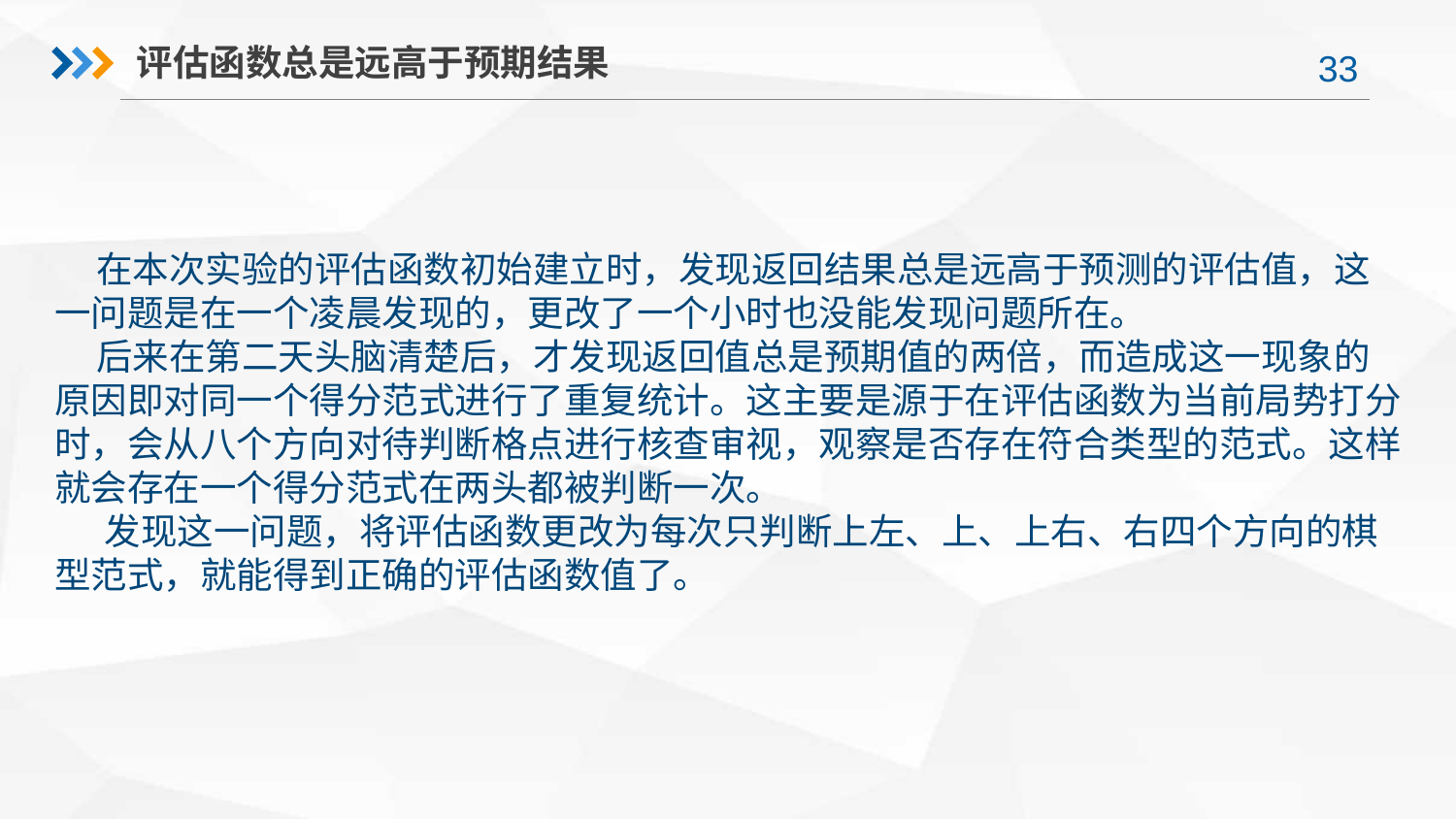

评估函数总是远高于预期结果
    在本次实验的评估函数初始建立时，发现返回结果总是远高于预测的评估值，这一问题是在一个凌晨发现的，更改了一个小时也没能发现问题所在。
    后来在第二天头脑清楚后，才发现返回值总是预期值的两倍，而造成这一现象的原因即对同一个得分范式进行了重复统计。这主要是源于在评估函数为当前局势打分时，会从八个方向对待判断格点进行核查审视，观察是否存在符合类型的范式。这样就会存在一个得分范式在两头都被判断一次。
     发现这一问题，将评估函数更改为每次只判断上左、上、上右、右四个方向的棋型范式，就能得到正确的评估函数值了。